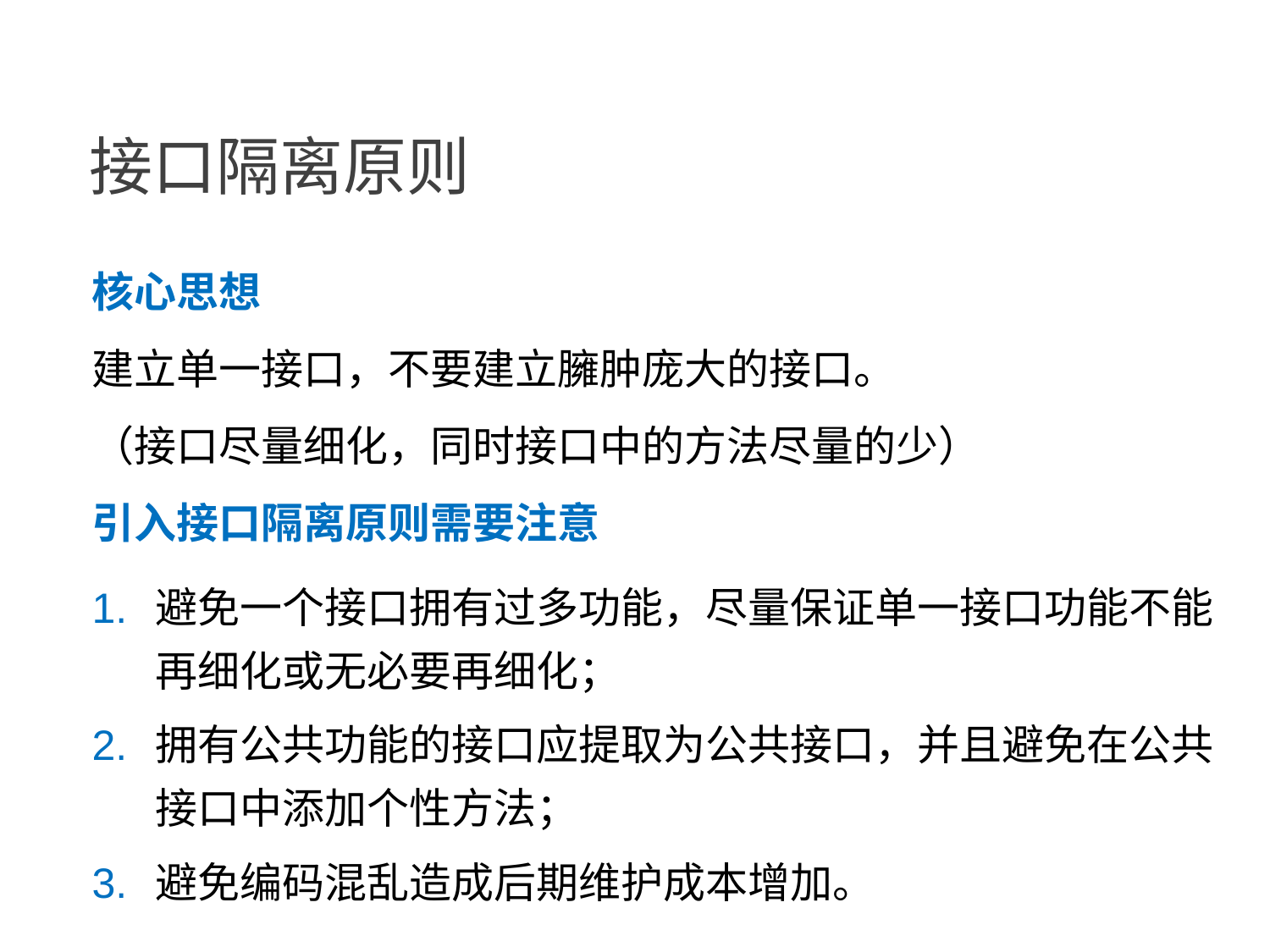

接口隔离原则
核心思想
建立单一接口，不要建立臃肿庞大的接口。
（接口尽量细化，同时接口中的方法尽量的少）
引入接口隔离原则需要注意
避免一个接口拥有过多功能，尽量保证单一接口功能不能再细化或无必要再细化；
拥有公共功能的接口应提取为公共接口，并且避免在公共接口中添加个性方法；
避免编码混乱造成后期维护成本增加。